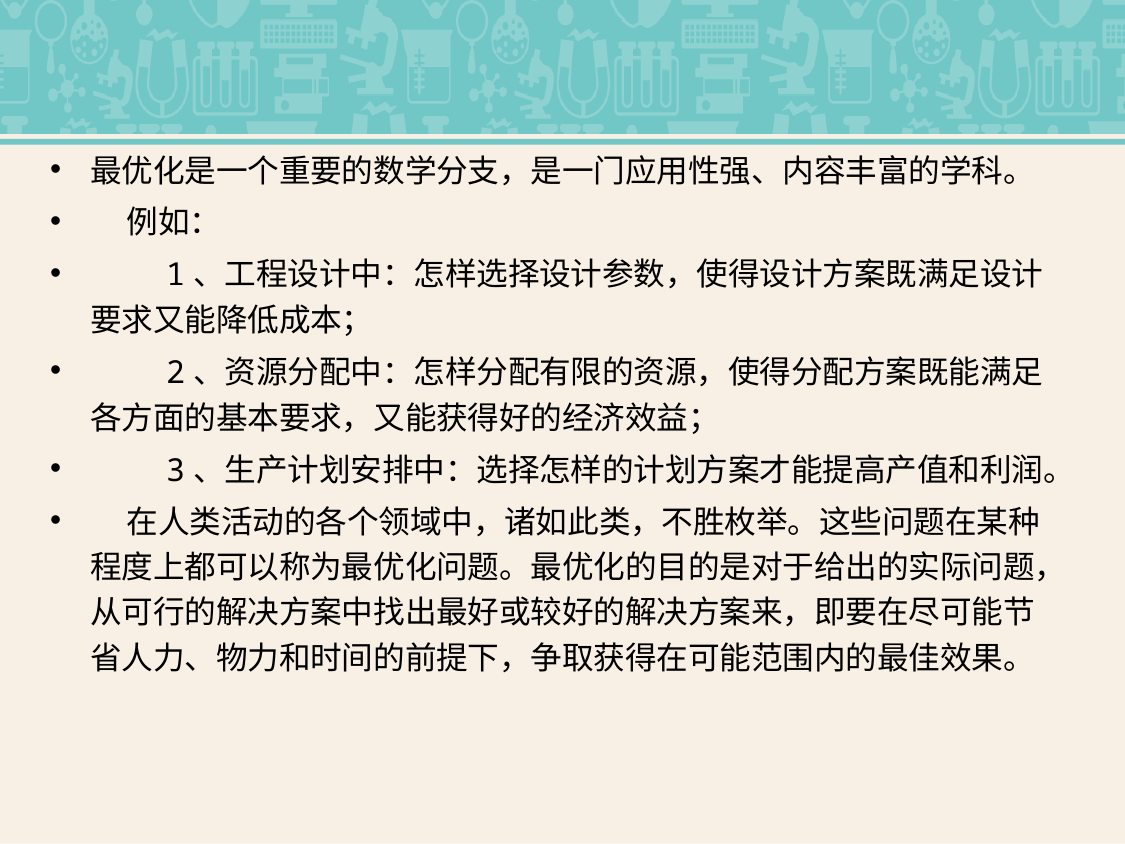

最优化是一个重要的数学分支，是一门应用性强、内容丰富的学科。
    例如：
    1、工程设计中：怎样选择设计参数，使得设计方案既满足设计要求又能降低成本；
    2、资源分配中：怎样分配有限的资源，使得分配方案既能满足各方面的基本要求，又能获得好的经济效益；
    3、生产计划安排中：选择怎样的计划方案才能提高产值和利润。
    在人类活动的各个领域中，诸如此类，不胜枚举。这些问题在某种程度上都可以称为最优化问题。最优化的目的是对于给出的实际问题，从可行的解决方案中找出最好或较好的解决方案来，即要在尽可能节省人力、物力和时间的前提下，争取获得在可能范围内的最佳效果。